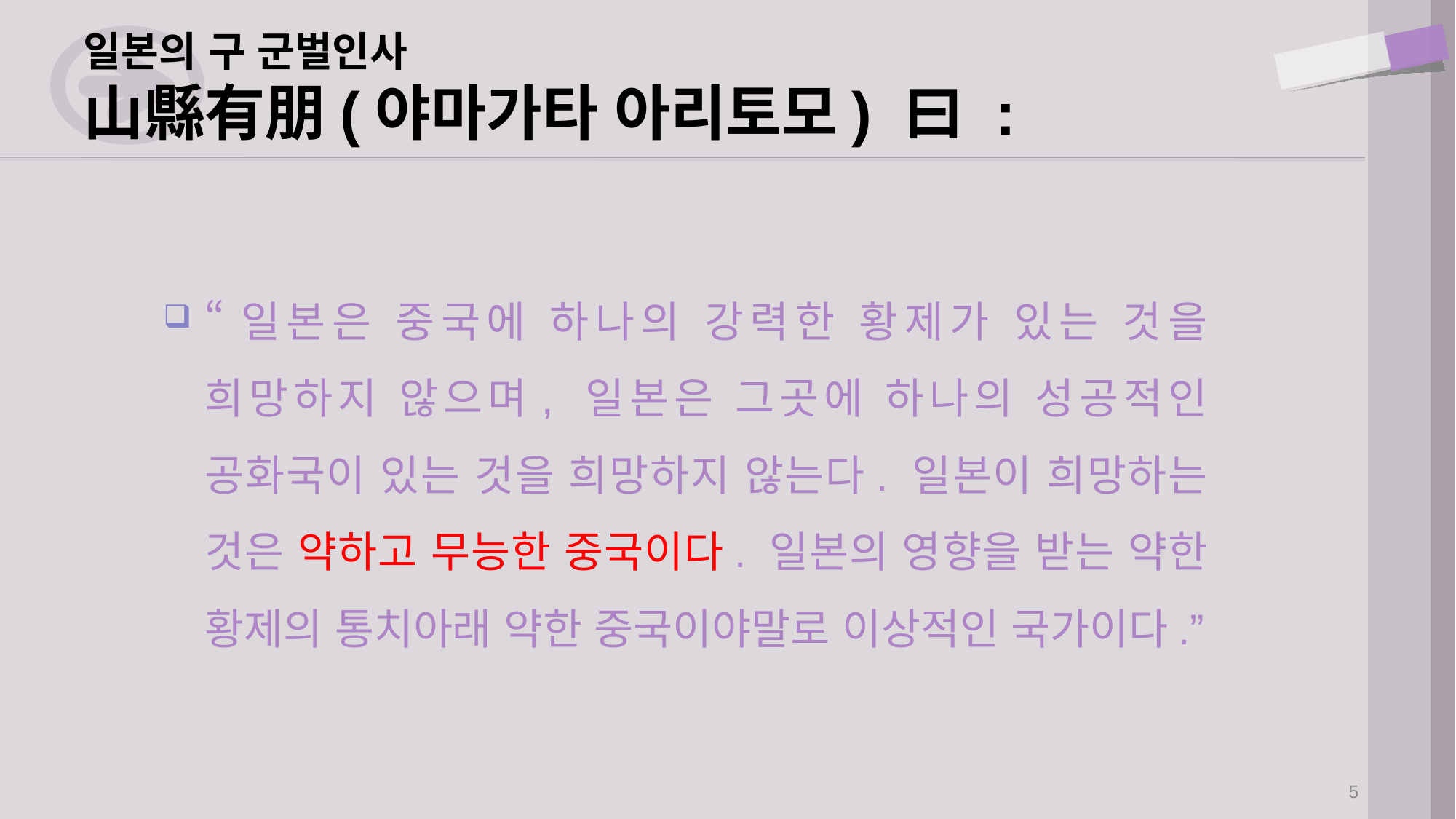

# 일본의 구 군벌인사 山縣有朋(야마가타 아리토모) 曰 :
“일본은 중국에 하나의 강력한 황제가 있는 것을 희망하지 않으며, 일본은 그곳에 하나의 성공적인 공화국이 있는 것을 희망하지 않는다. 일본이 희망하는 것은 약하고 무능한 중국이다. 일본의 영향을 받는 약한 황제의 통치아래 약한 중국이야말로 이상적인 국가이다.”

5